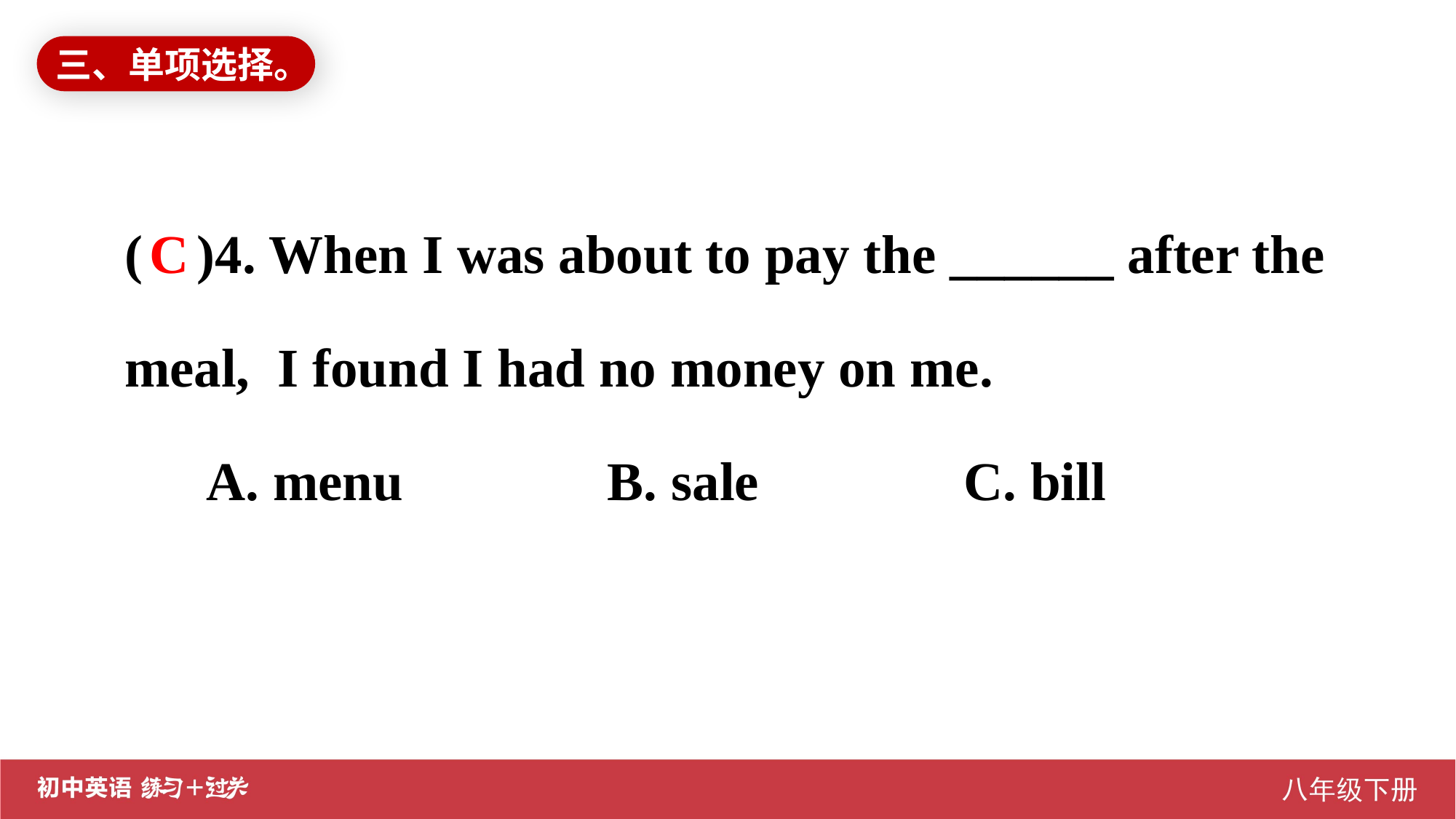

三、单项选择。
(    )4. When I was about to pay the ______ after the meal,  I found I had no money on me.
      A. menu               B. sale               C. bill
C